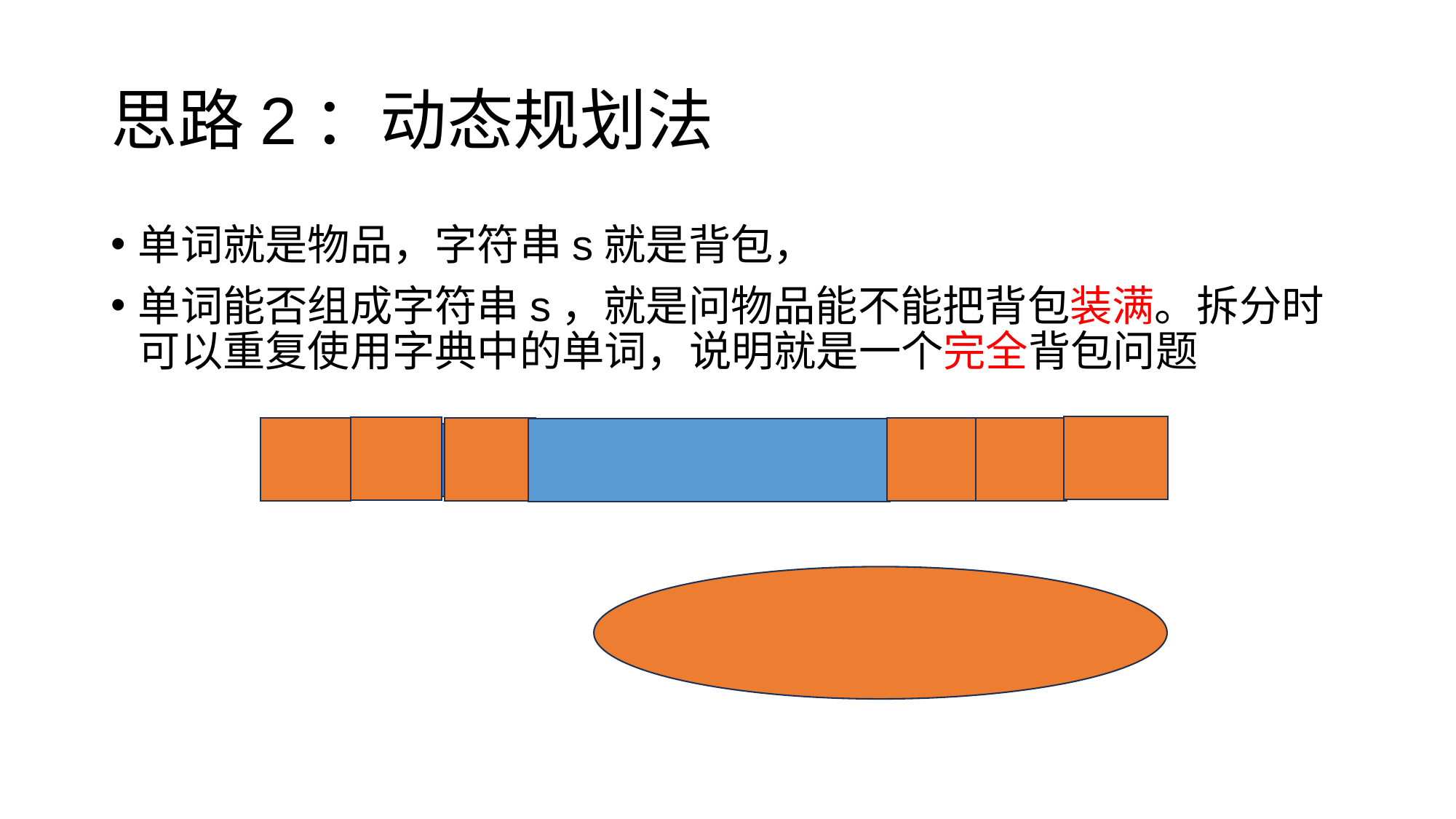

# 思路2：动态规划法
单词就是物品，字符串s就是背包，
单词能否组成字符串s，就是问物品能不能把背包装满。拆分时可以重复使用字典中的单词，说明就是一个完全背包问题